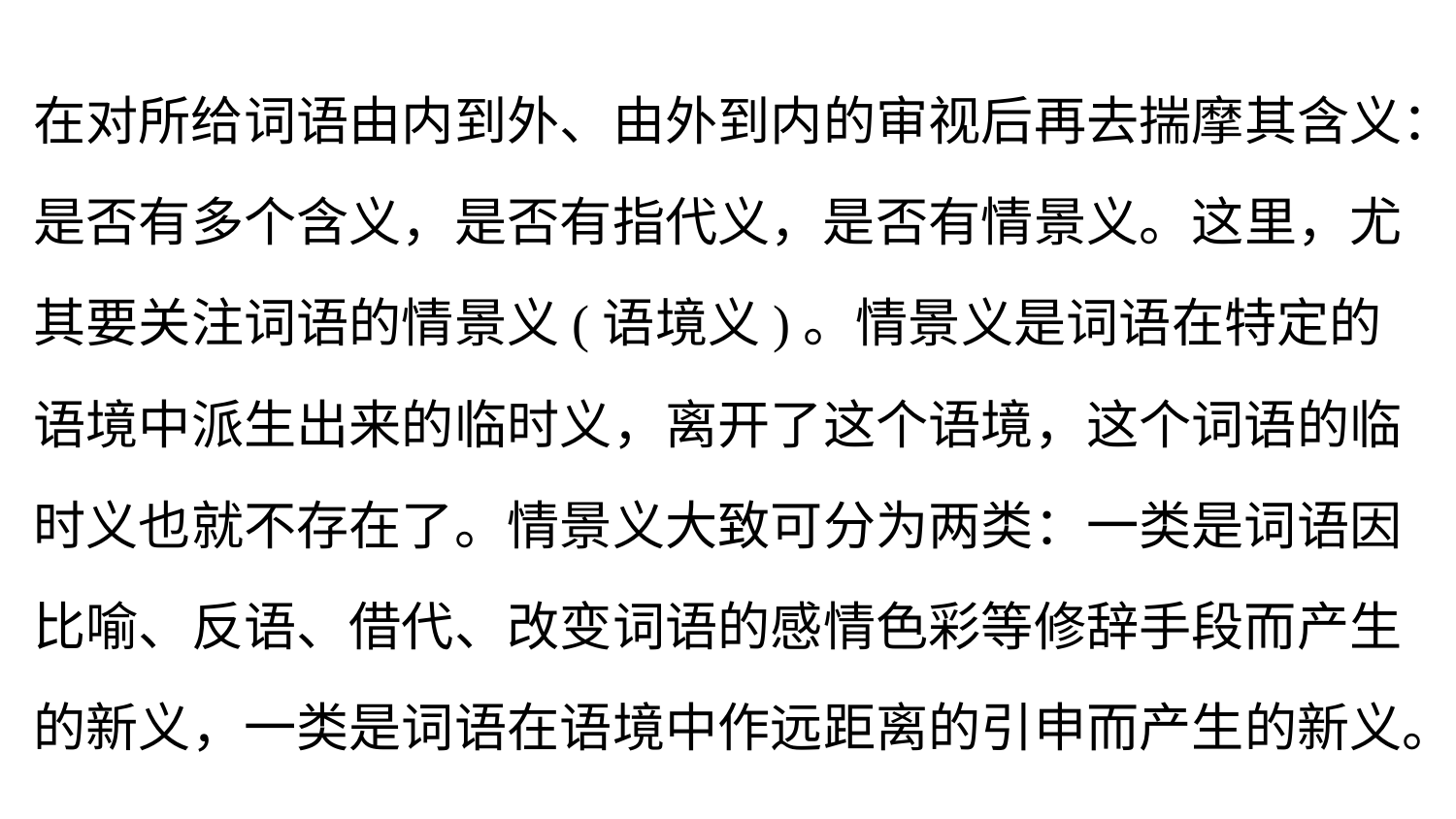

在对所给词语由内到外、由外到内的审视后再去揣摩其含义：是否有多个含义，是否有指代义，是否有情景义。这里，尤其要关注词语的情景义(语境义)。情景义是词语在特定的语境中派生出来的临时义，离开了这个语境，这个词语的临时义也就不存在了。情景义大致可分为两类：一类是词语因比喻、反语、借代、改变词语的感情色彩等修辞手段而产生的新义，一类是词语在语境中作远距离的引申而产生的新义。